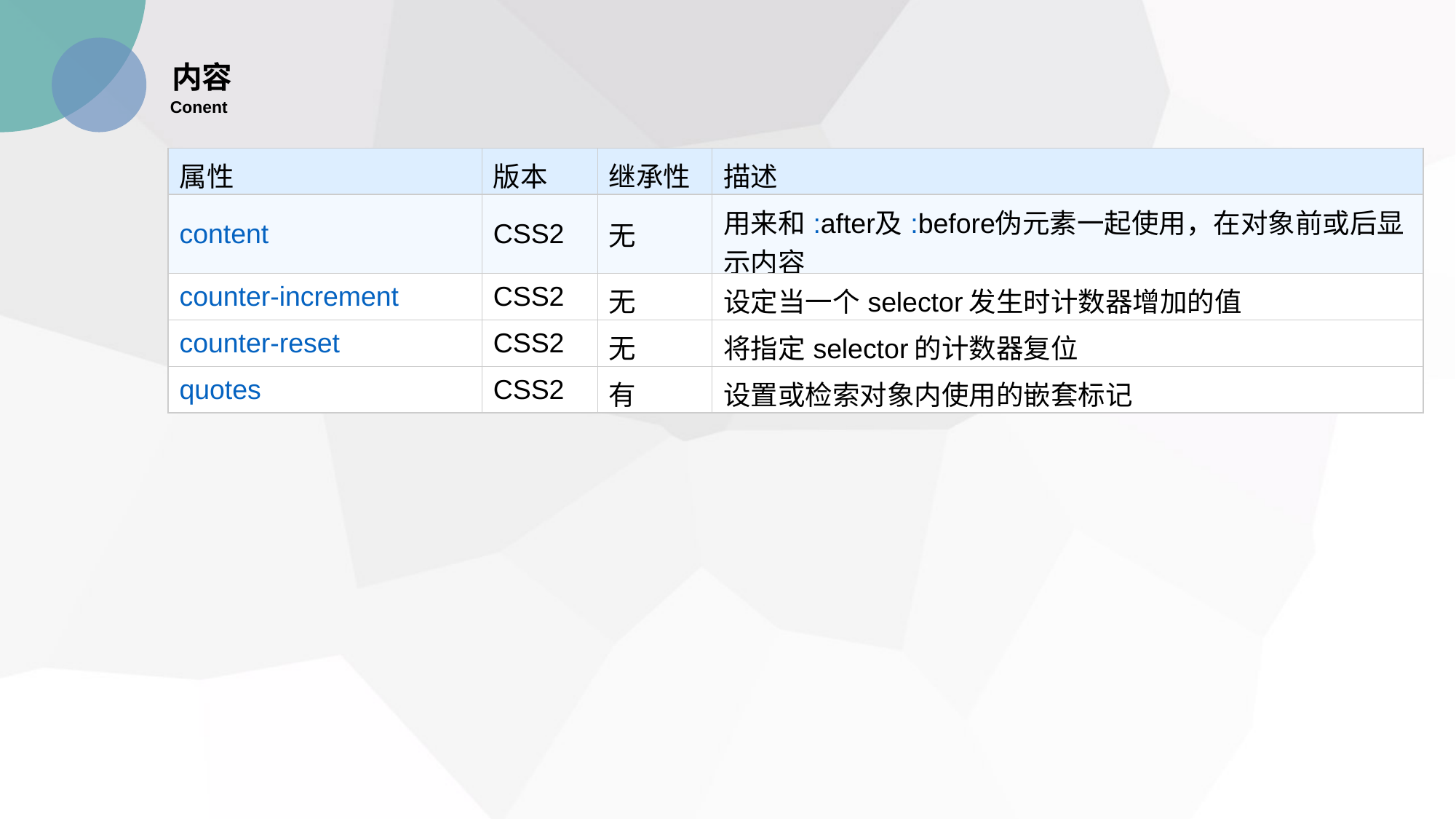

内容

Conent
| 属性 | 版本 | 继承性 | 描述 |
| --- | --- | --- | --- |
| content | CSS2 | 无 | 用来和:after及:before伪元素一起使用，在对象前或后显示内容 |
| counter-increment | CSS2 | 无 | 设定当一个selector发生时计数器增加的值 |
| counter-reset | CSS2 | 无 | 将指定selector的计数器复位 |
| quotes | CSS2 | 有 | 设置或检索对象内使用的嵌套标记 |